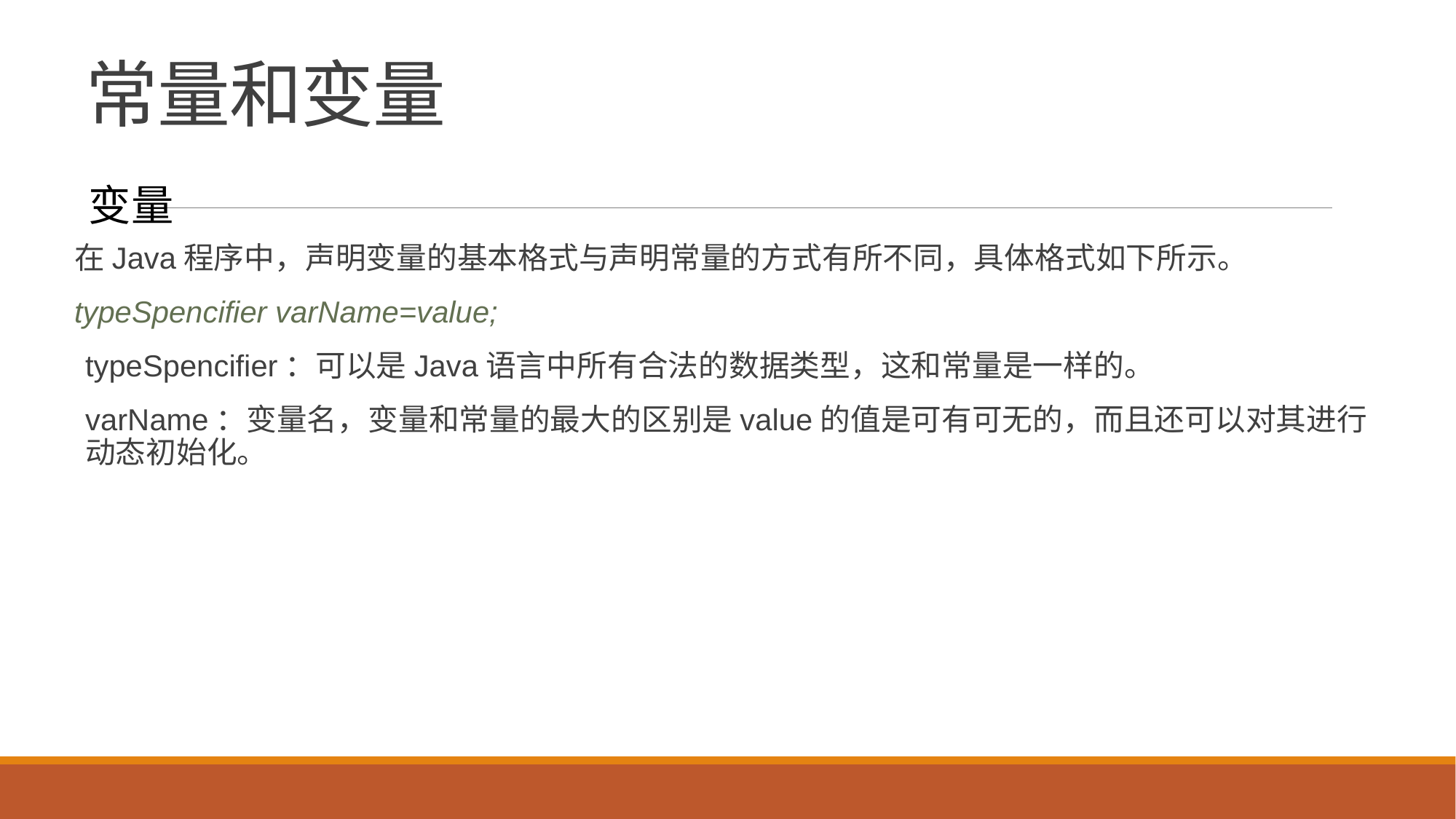

# 常量和变量
变量
在Java程序中，声明变量的基本格式与声明常量的方式有所不同，具体格式如下所示。
typeSpencifier varName=value;
typeSpencifier：可以是Java语言中所有合法的数据类型，这和常量是一样的。
varName：变量名，变量和常量的最大的区别是value的值是可有可无的，而且还可以对其进行动态初始化。